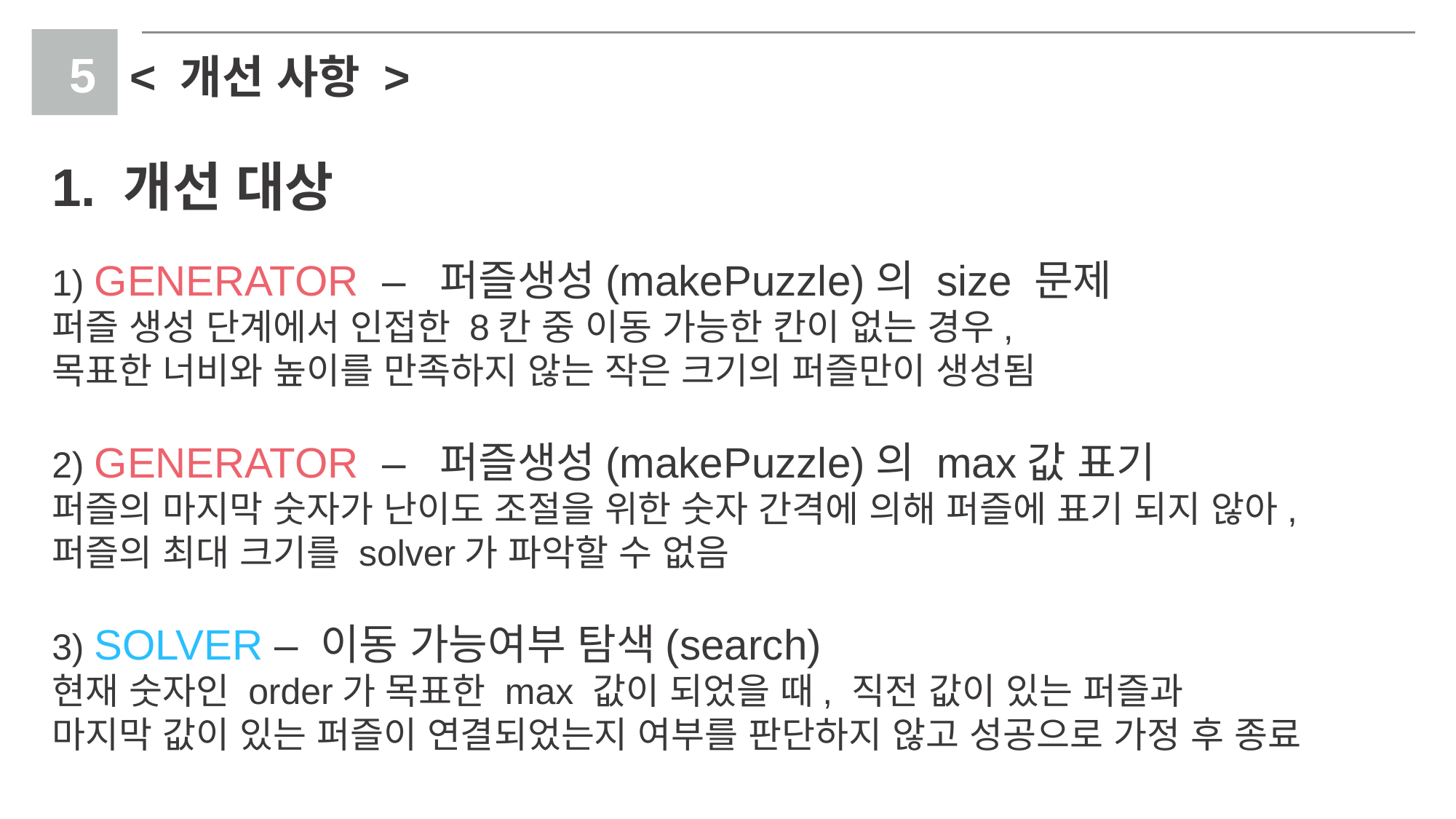

5
< 개선 사항 >
1. 개선 대상

1) GENERATOR  –  퍼즐생성(makePuzzle)의 size 문제
퍼즐 생성 단계에서 인접한 8칸 중 이동 가능한 칸이 없는 경우,
목표한 너비와 높이를 만족하지 않는 작은 크기의 퍼즐만이 생성됨

2) GENERATOR  –  퍼즐생성(makePuzzle)의 max값 표기
퍼즐의 마지막 숫자가 난이도 조절을 위한 숫자 간격에 의해 퍼즐에 표기 되지 않아,
퍼즐의 최대 크기를 solver가 파악할 수 없음

3) SOLVER – 이동 가능여부 탐색(search)
현재 숫자인 order가 목표한 max 값이 되었을 때, 직전 값이 있는 퍼즐과
마지막 값이 있는 퍼즐이 연결되었는지 여부를 판단하지 않고 성공으로 가정 후 종료

Copyrightⓒ. Saebyeol Yu. All Rights Reserved.